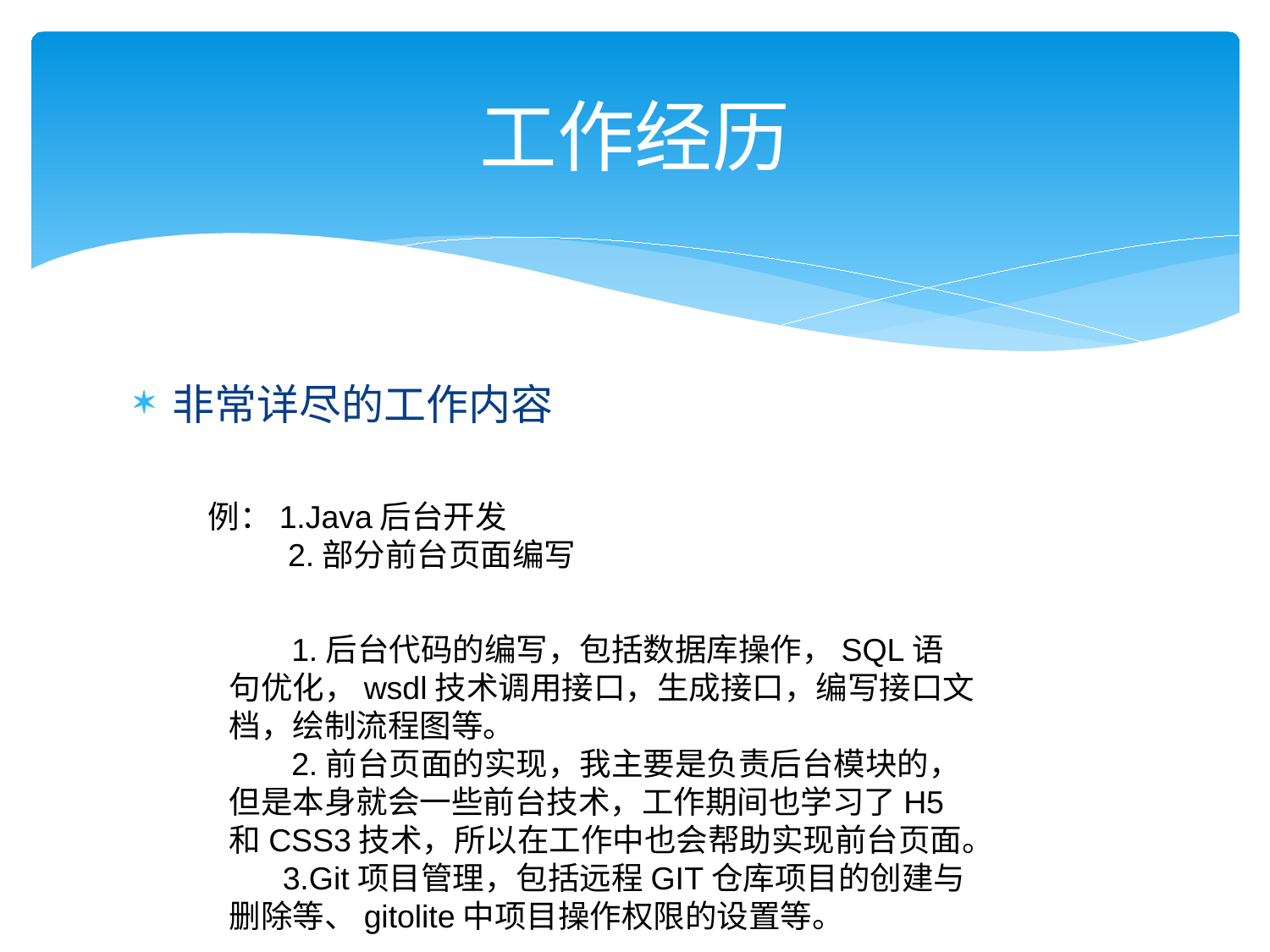

# 工作经历
非常详尽的工作内容
例：1.Java后台开发
         2.部分前台页面编写
       1.后台代码的编写，包括数据库操作，SQL语句优化，wsdl技术调用接口，生成接口，编写接口文档，绘制流程图等。
       2.前台页面的实现，我主要是负责后台模块的，但是本身就会一些前台技术，工作期间也学习了H5和CSS3技术，所以在工作中也会帮助实现前台页面。
      3.Git项目管理，包括远程GIT仓库项目的创建与删除等、gitolite中项目操作权限的设置等。